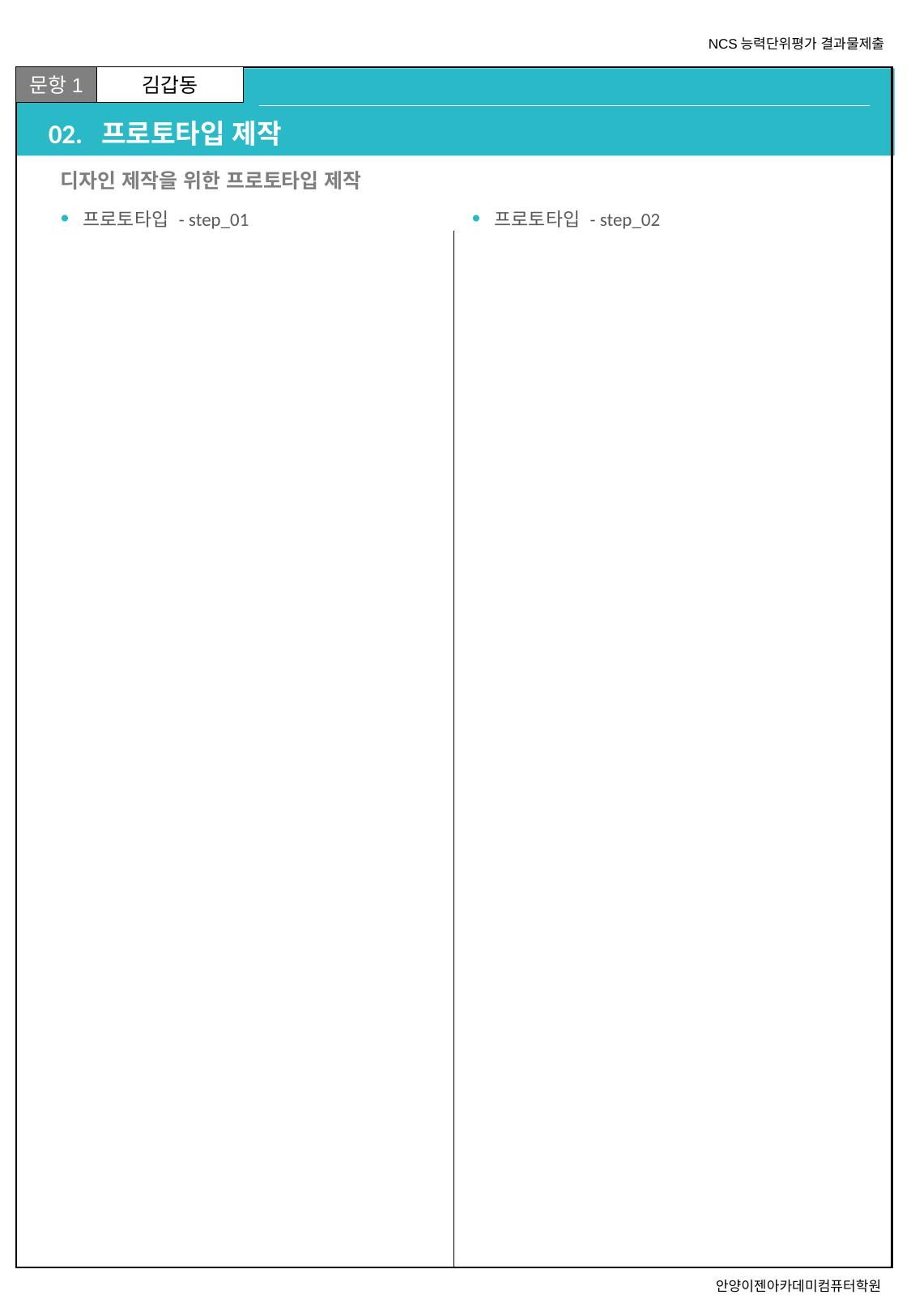

# 02.  프로토타입 제작
디자인 제작을 위한 프로토타입 제작
프로토타입 - step_01
프로토타입 - step_02